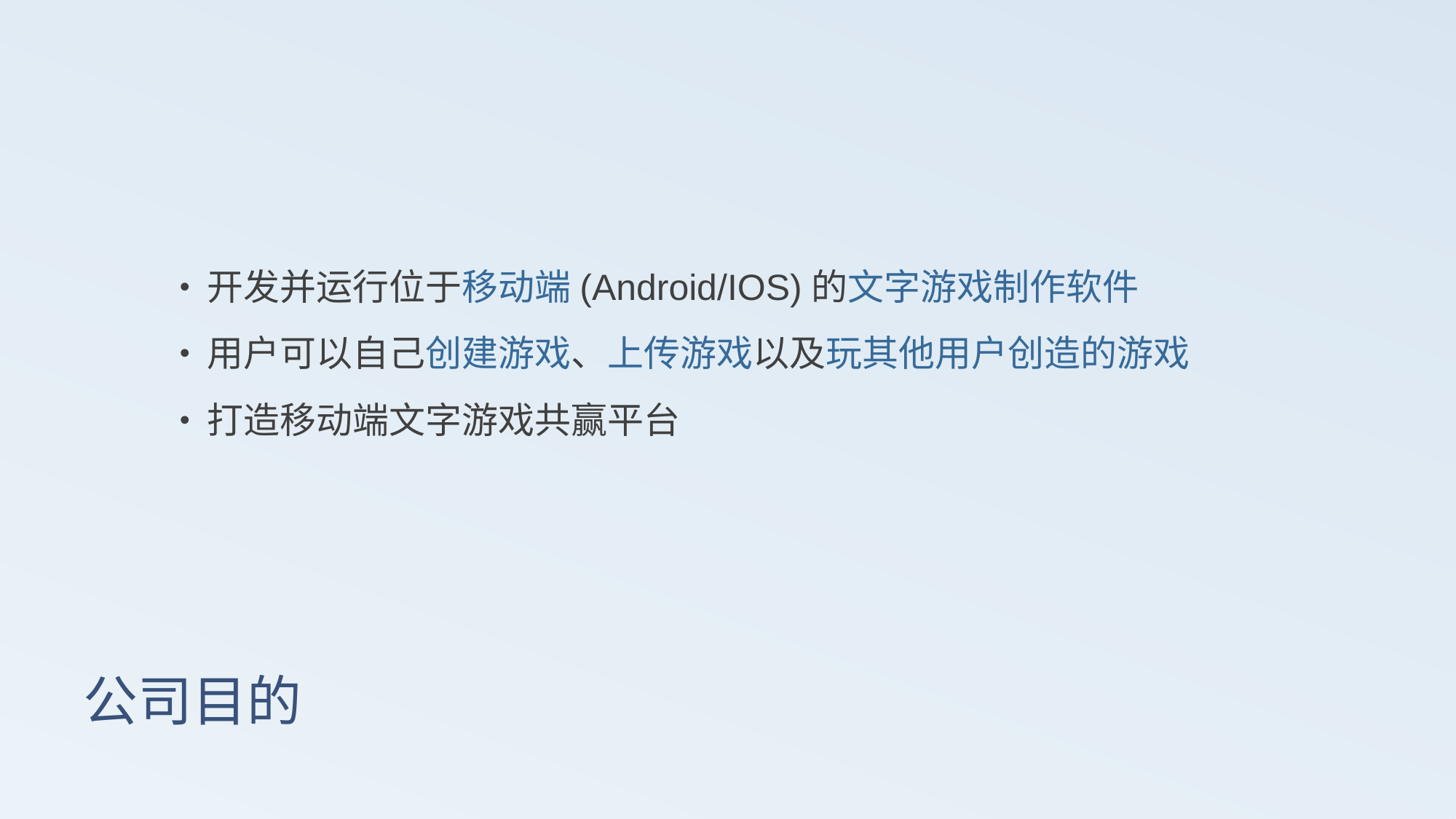

开发并运行位于移动端(Android/IOS)的文字游戏制作软件
用户可以自己创建游戏、上传游戏以及玩其他用户创造的游戏
打造移动端文字游戏共赢平台
# 公司目的